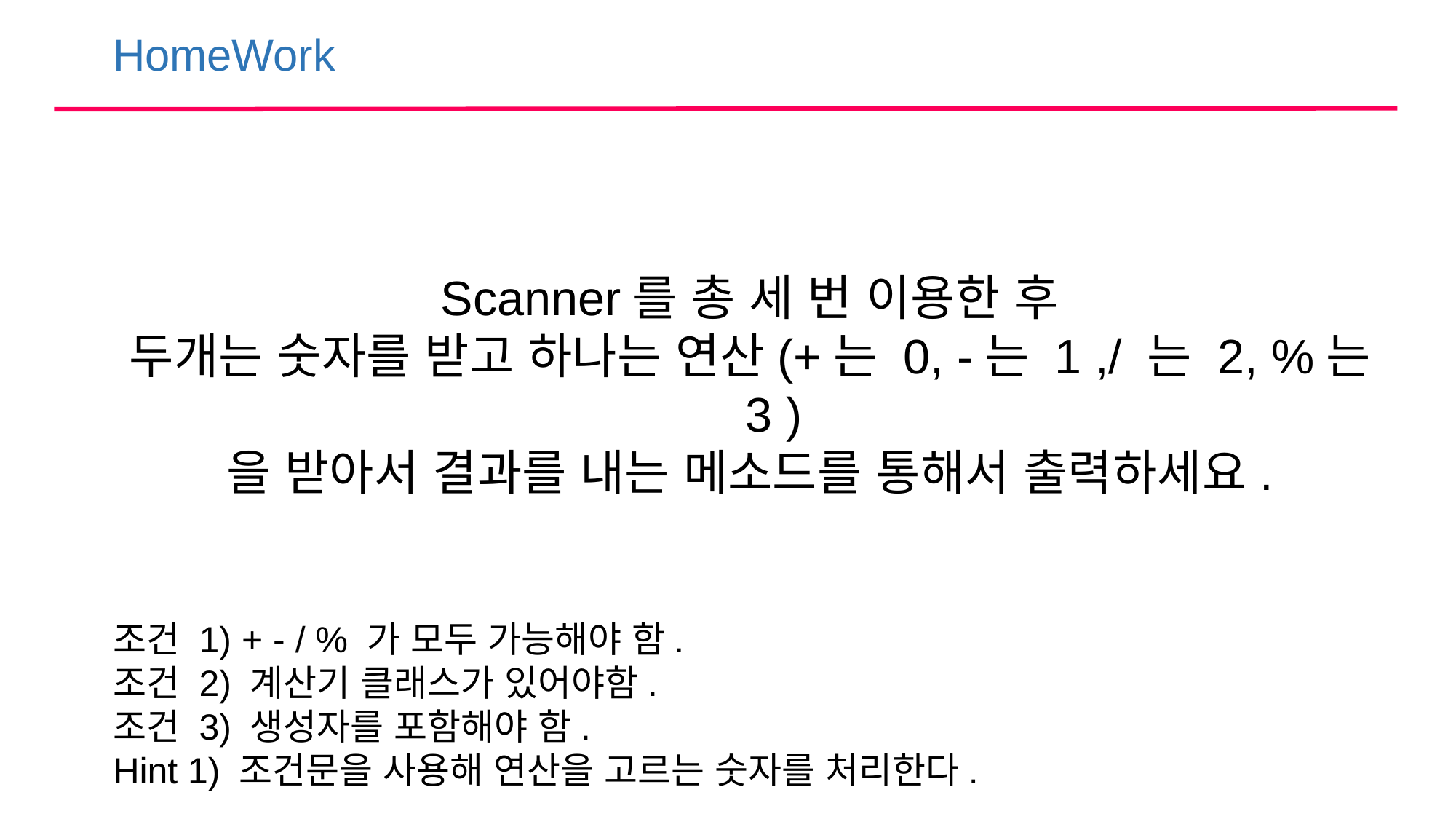

HomeWork
Scanner를 총 세 번 이용한 후
두개는 숫자를 받고 하나는 연산(+는 0, -는 1 ,/ 는 2, %는 3 )
을 받아서 결과를 내는 메소드를 통해서 출력하세요.

조건 1) + - / % 가 모두 가능해야 함.
조건 2) 계산기 클래스가 있어야함.
조건 3) 생성자를 포함해야 함.
Hint 1) 조건문을 사용해 연산을 고르는 숫자를 처리한다.